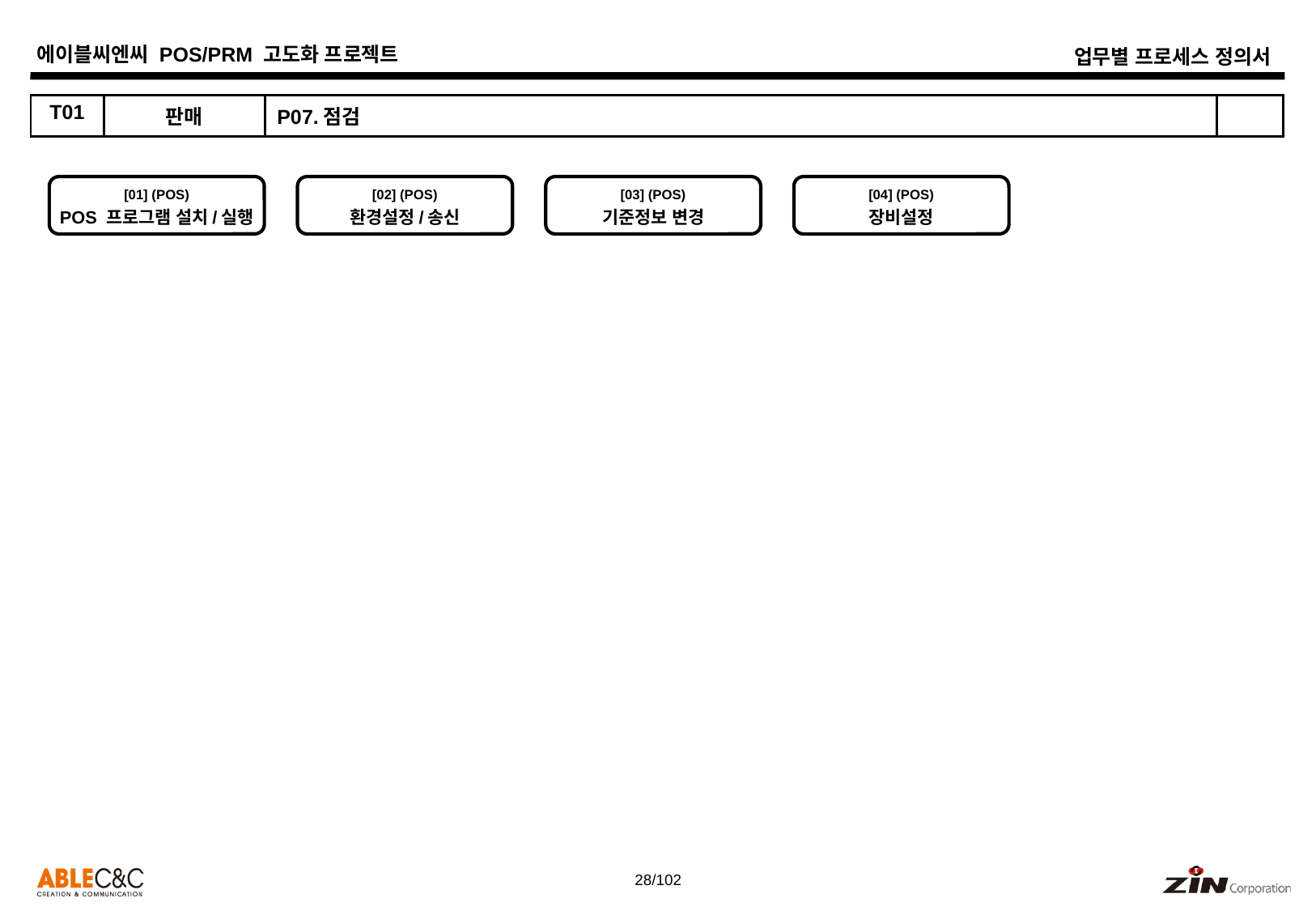

| T01 | 판매 | P07.점검 |  |
| --- | --- | --- | --- |
[01] (POS)
POS 프로그램 설치/실행
[02] (POS)
환경설정/송신
[03] (POS)
기준정보 변경
[04] (POS)
장비설정